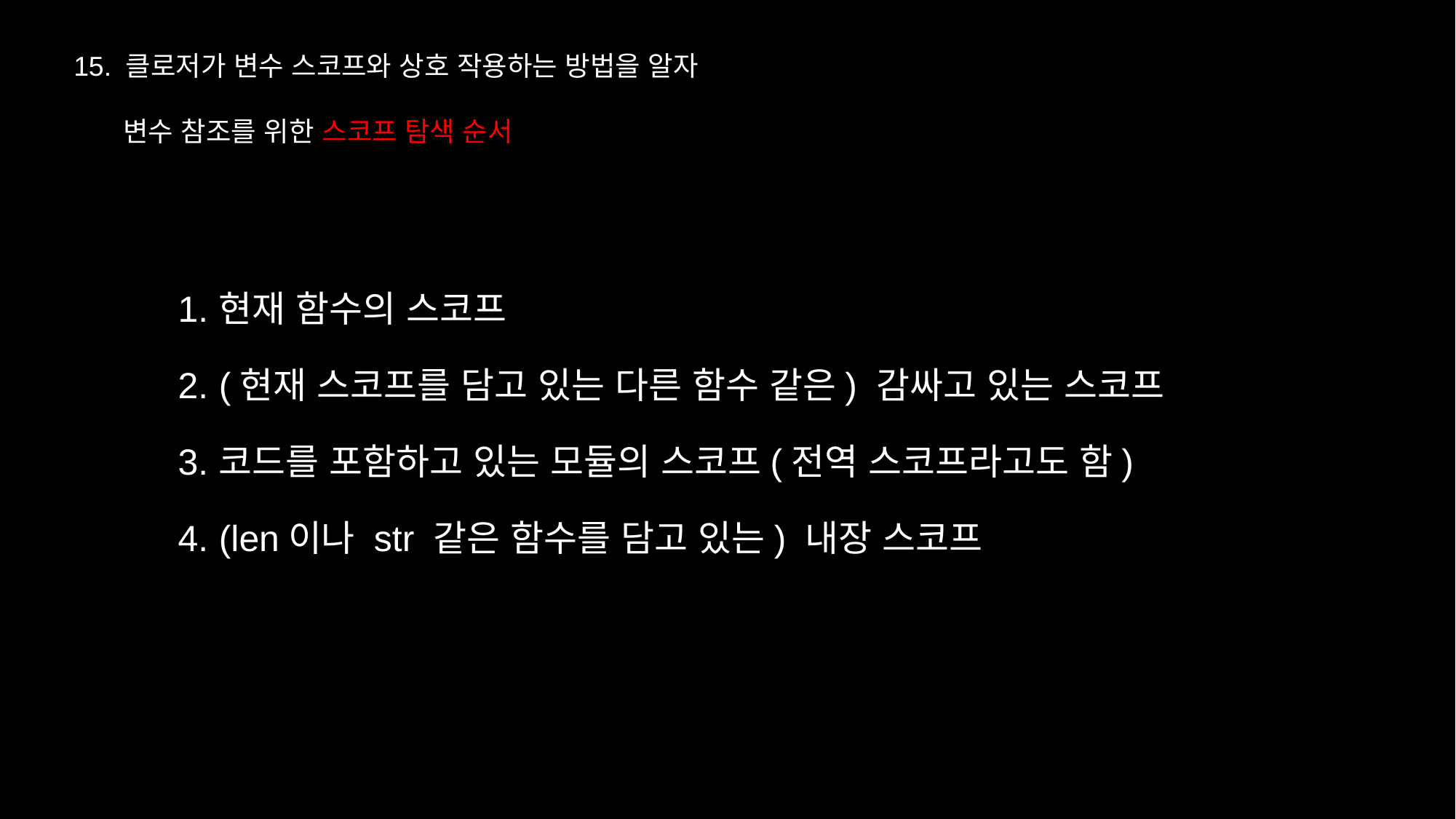

15. 클로저가 변수 스코프와 상호 작용하는 방법을 알자
변수 참조를 위한 스코프 탐색 순서
현재 함수의 스코프

(현재 스코프를 담고 있는 다른 함수 같은) 감싸고 있는 스코프

코드를 포함하고 있는 모듈의 스코프(전역 스코프라고도 함)

(len이나 str 같은 함수를 담고 있는) 내장 스코프